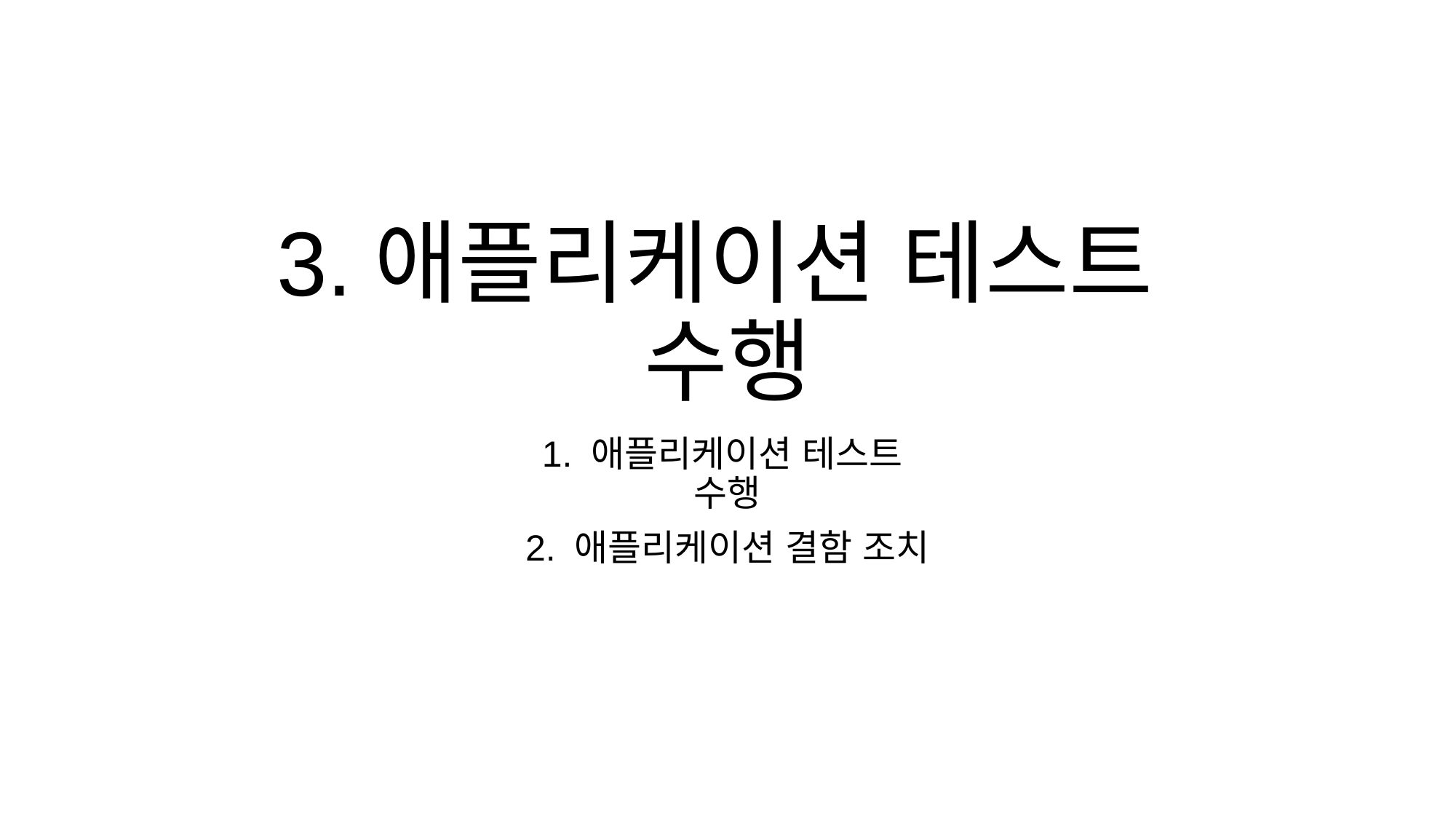

# 3.애플리케이션 테스트 수행
1. 애플리케이션 테스트
수행
2. 애플리케이션 결함 조치